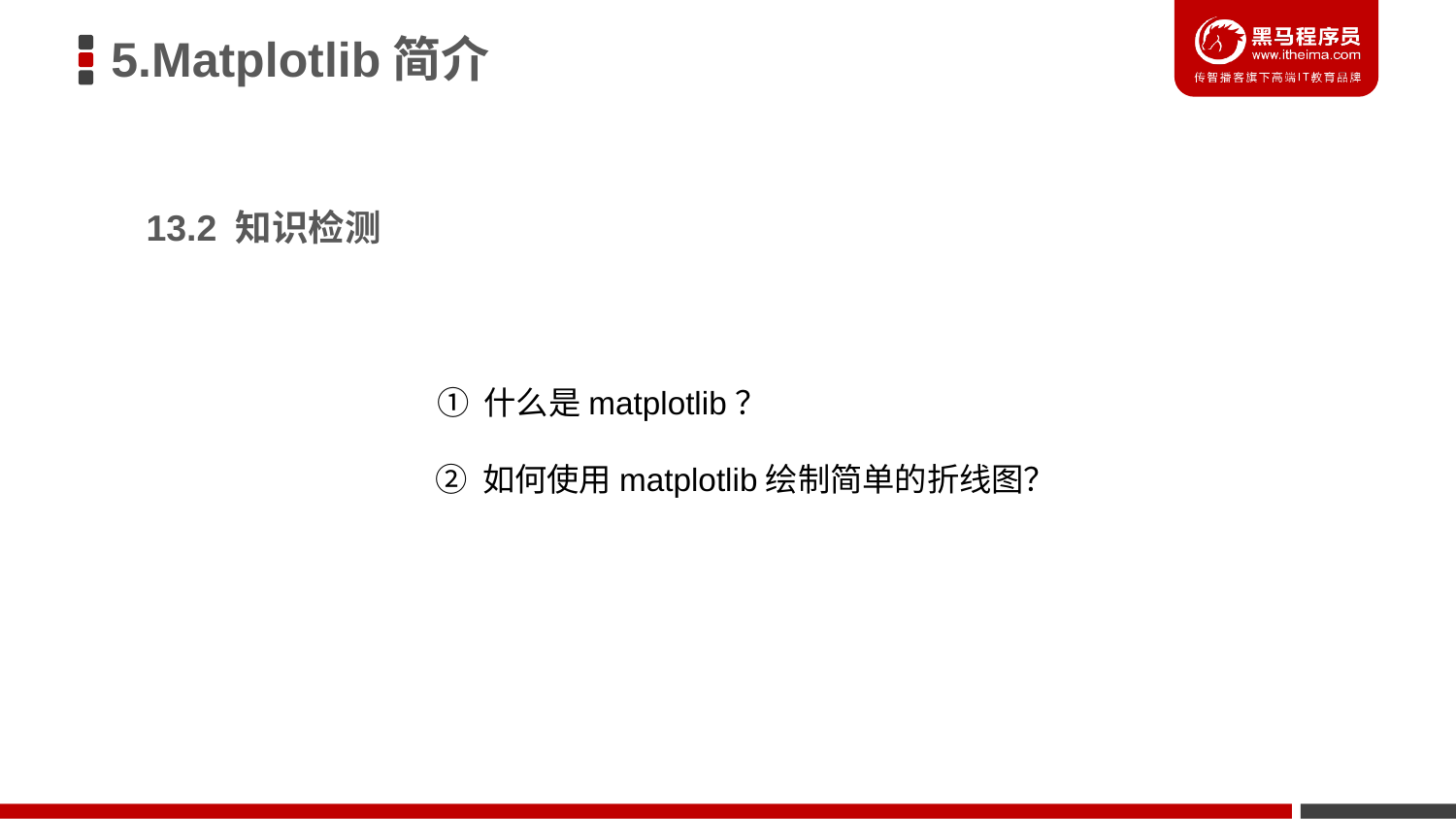

5.Matplotlib简介
13.2 知识检测
      ① 什么是matplotlib？

     ② 如何使用matplotlib绘制简单的折线图？